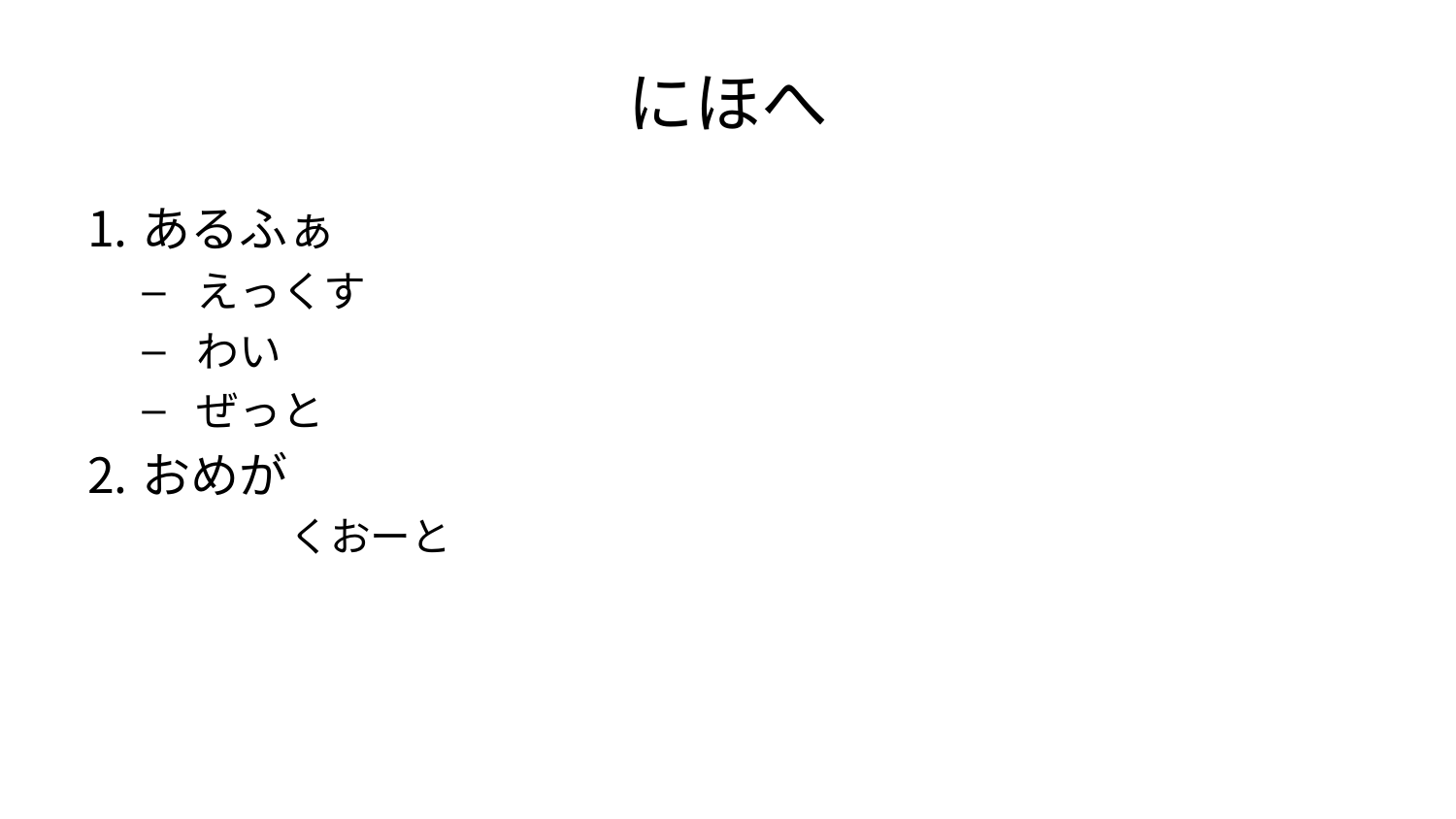

# にほへ
あるふぁ
えっくす
わい
ぜっと
おめが
くおーと